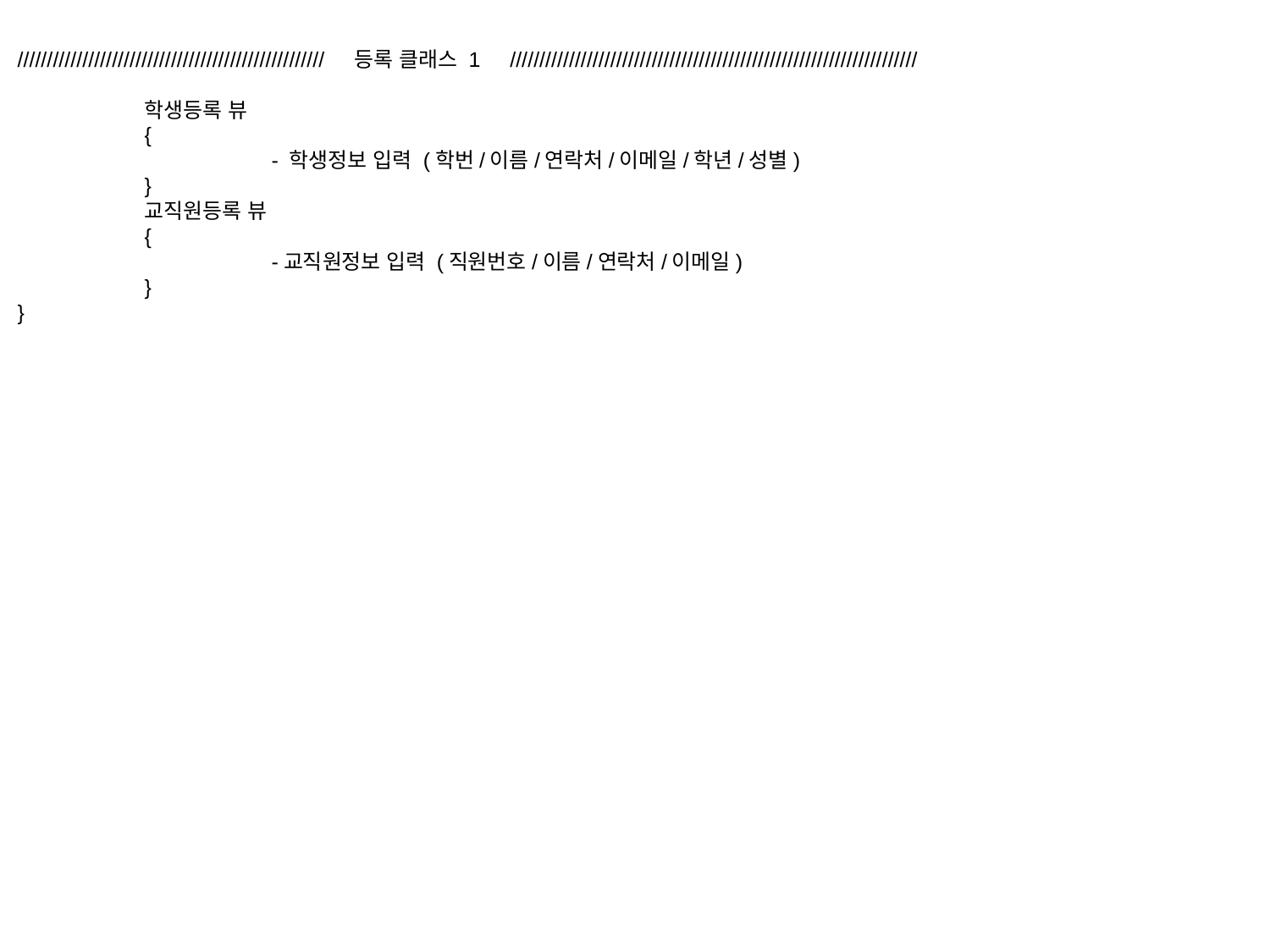

////////////////////////////////////////////////////    등록 클래스 1     /////////////////////////////////////////////////////////////////////

	학생등록 뷰
	{
		- 학생정보 입력 (학번/이름/연락처/이메일/학년/성별)
	}
	교직원등록 뷰
	{
		-교직원정보 입력 (직원번호/이름/연락처/이메일)
	}
}